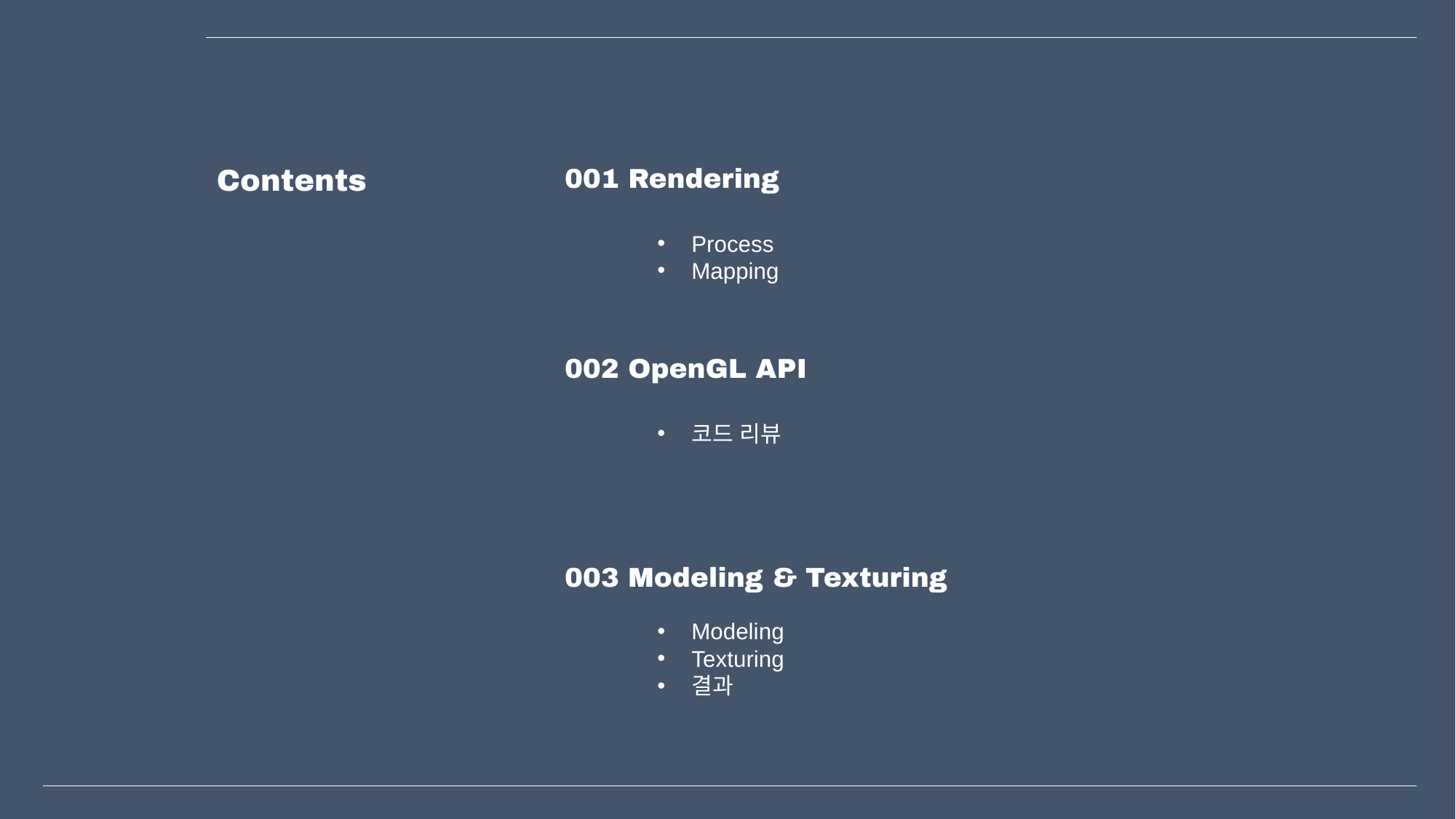

Contents
001 Rendering
Process
Mapping
002 OpenGL API
코드 리뷰
003 Modeling & Texturing
Modeling
Texturing
결과